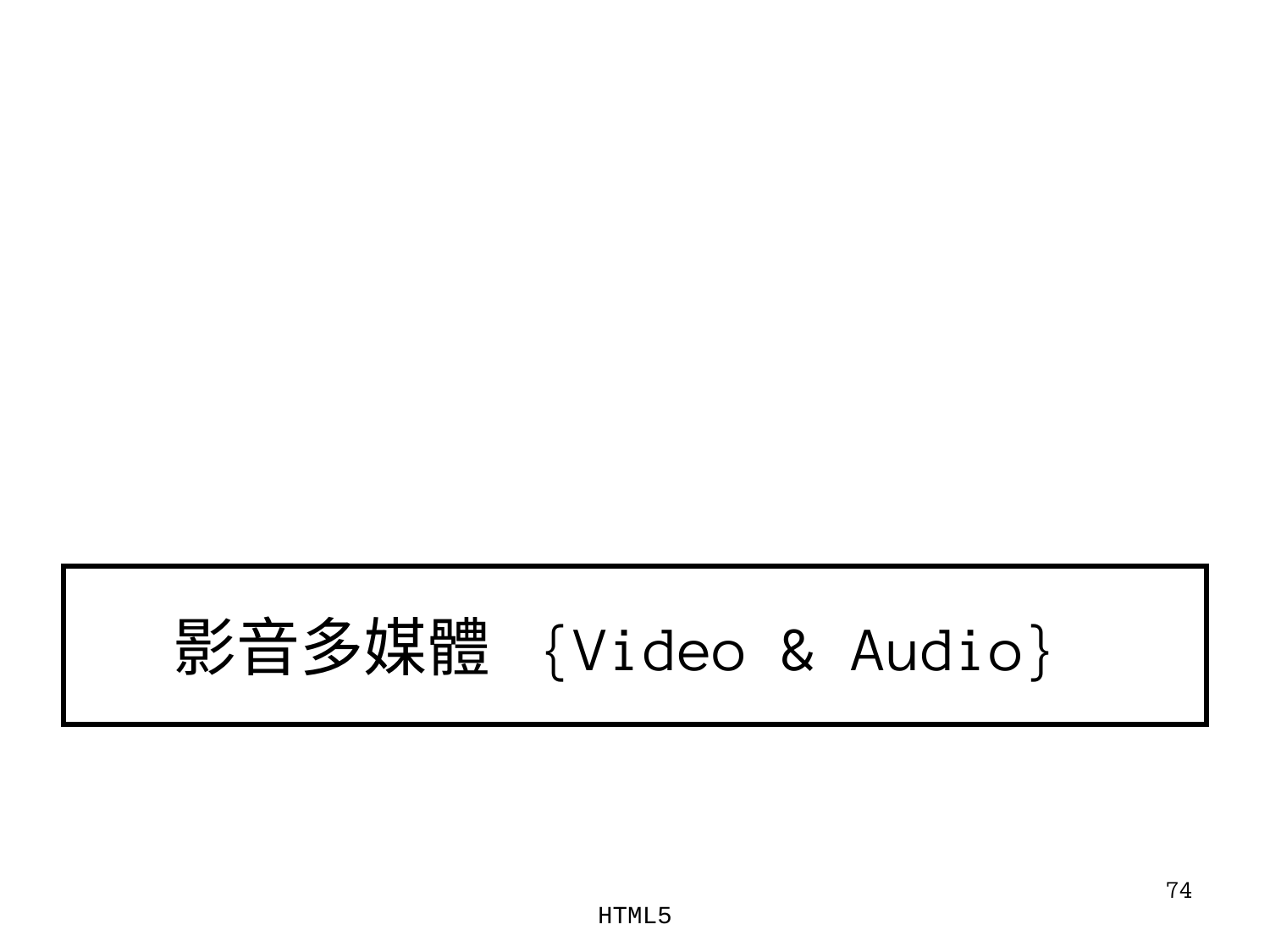

# 影音多媒體 {Video & Audio}
74
HTML5